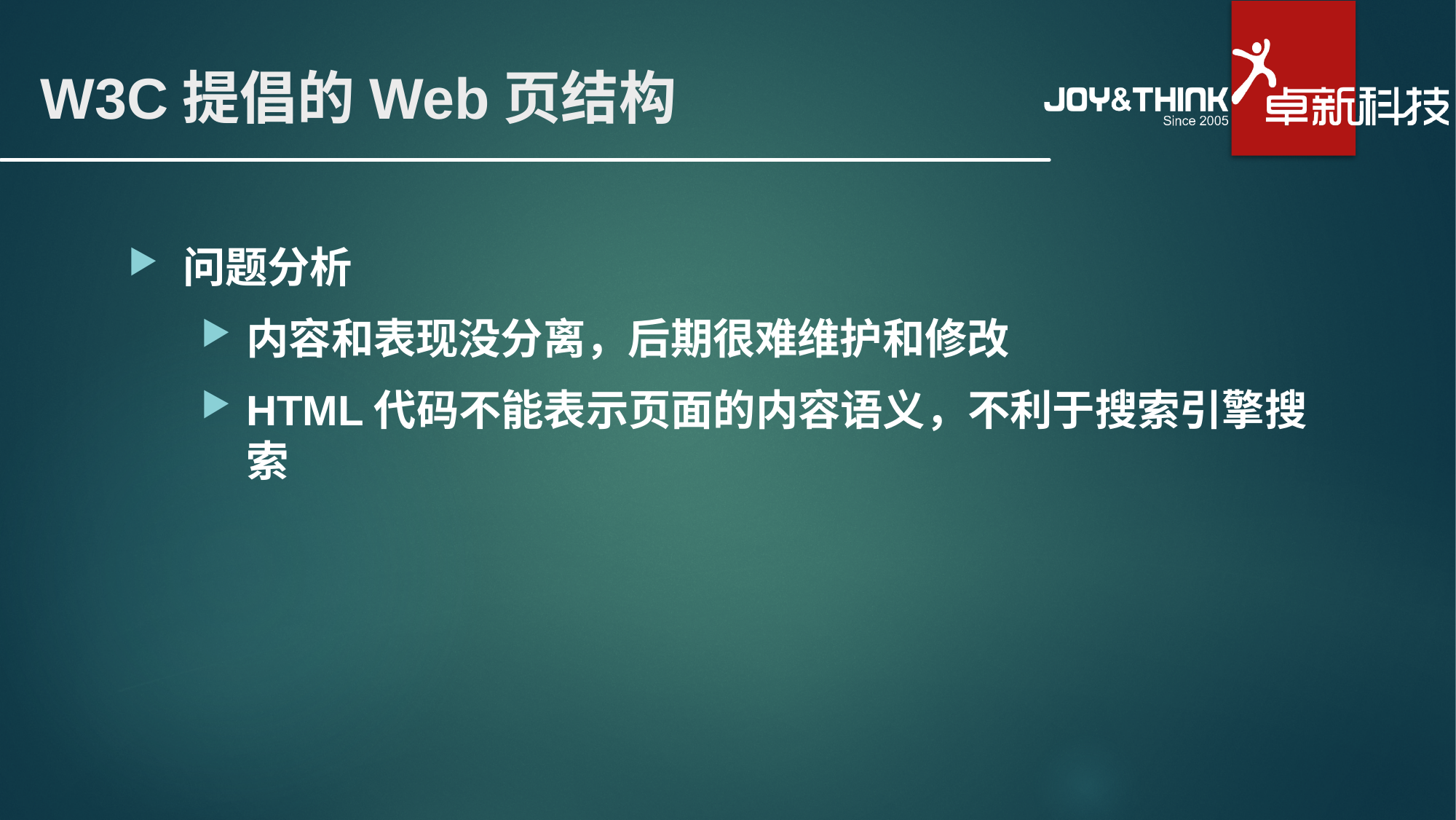

# W3C提倡的Web页结构
问题分析
内容和表现没分离，后期很难维护和修改
HTML代码不能表示页面的内容语义，不利于搜索引擎搜索